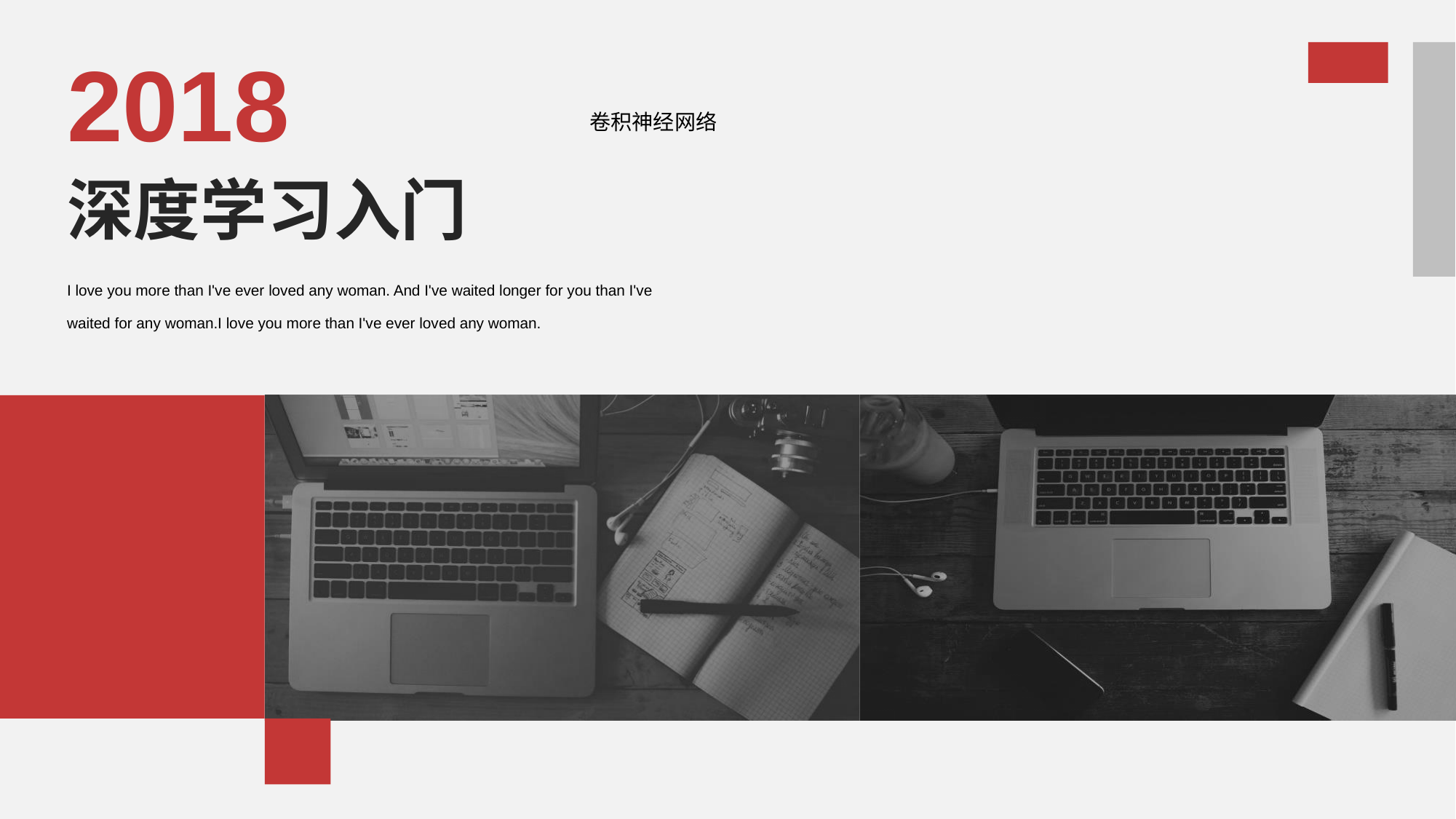

2018

卷积神经网络
深度学习入门
I love you more than I've ever loved any woman. And I've waited longer for you than I've waited for any woman.I love you more than I've ever loved any woman.